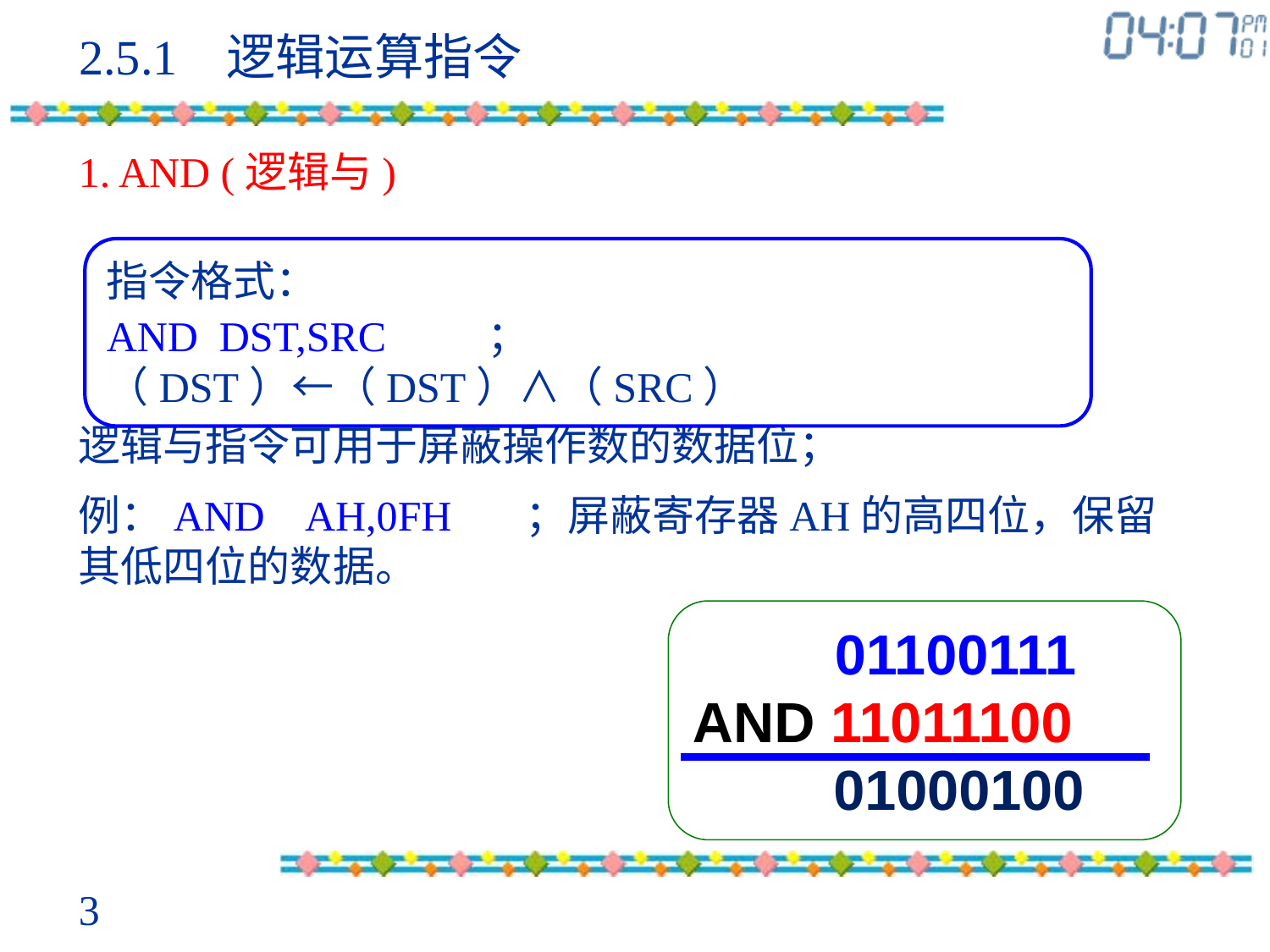

# 2.5.1   逻辑运算指令
1. AND (逻辑与)
指令格式：
AND  DST,SRC	；（DST）←（DST）∧（SRC）
逻辑与指令可用于屏蔽操作数的数据位；
例：AND    AH,0FH      ；屏蔽寄存器AH的高四位，保留其低四位的数据。
            01100111
AND 11011100
         01000100